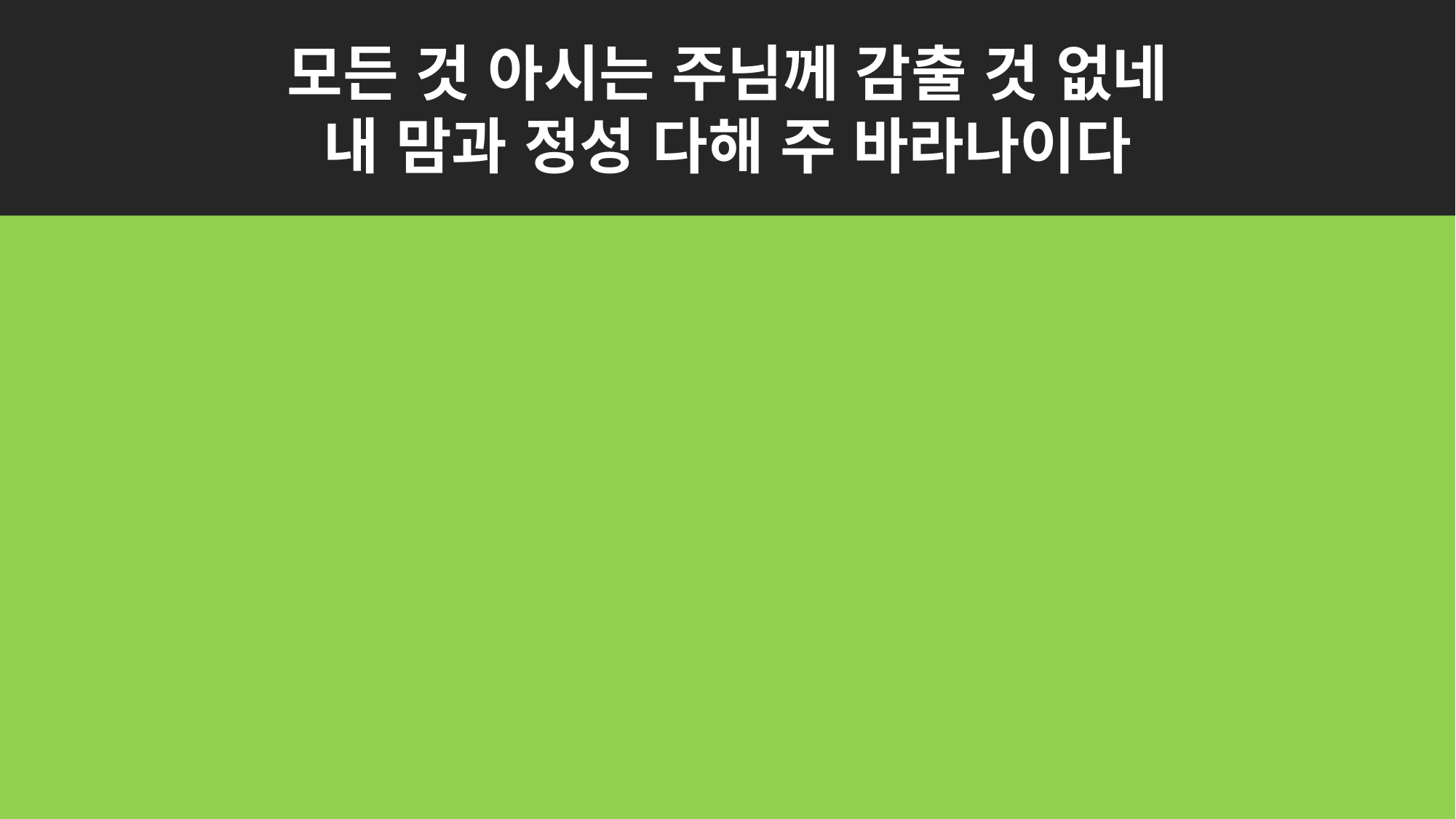

모든 것 아시는 주님께 감출 것 없네
내 맘과 정성 다해 주 바라나이다